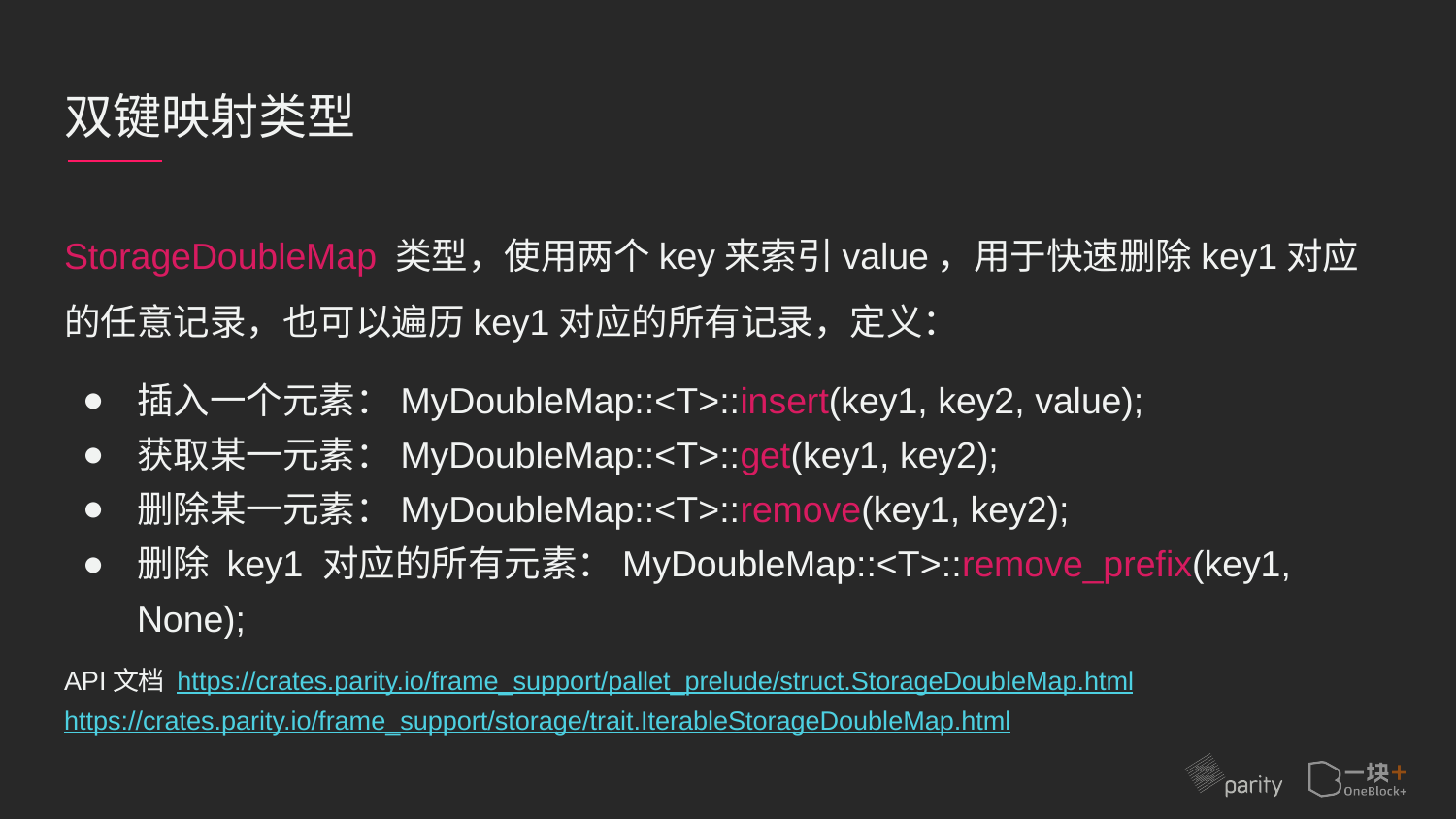

# 双键映射类型
StorageDoubleMap 类型，使用两个key来索引value，用于快速删除key1对应的任意记录，也可以遍历key1对应的所有记录，定义：

插入一个元素：MyDoubleMap::<T>::insert(key1, key2, value);
获取某一元素：MyDoubleMap::<T>::get(key1, key2);
删除某一元素：MyDoubleMap::<T>::remove(key1, key2);
删除 key1 对应的所有元素：MyDoubleMap::<T>::remove_prefix(key1, None);
API文档 https://crates.parity.io/frame_support/pallet_prelude/struct.StorageDoubleMap.html
https://crates.parity.io/frame_support/storage/trait.IterableStorageDoubleMap.html